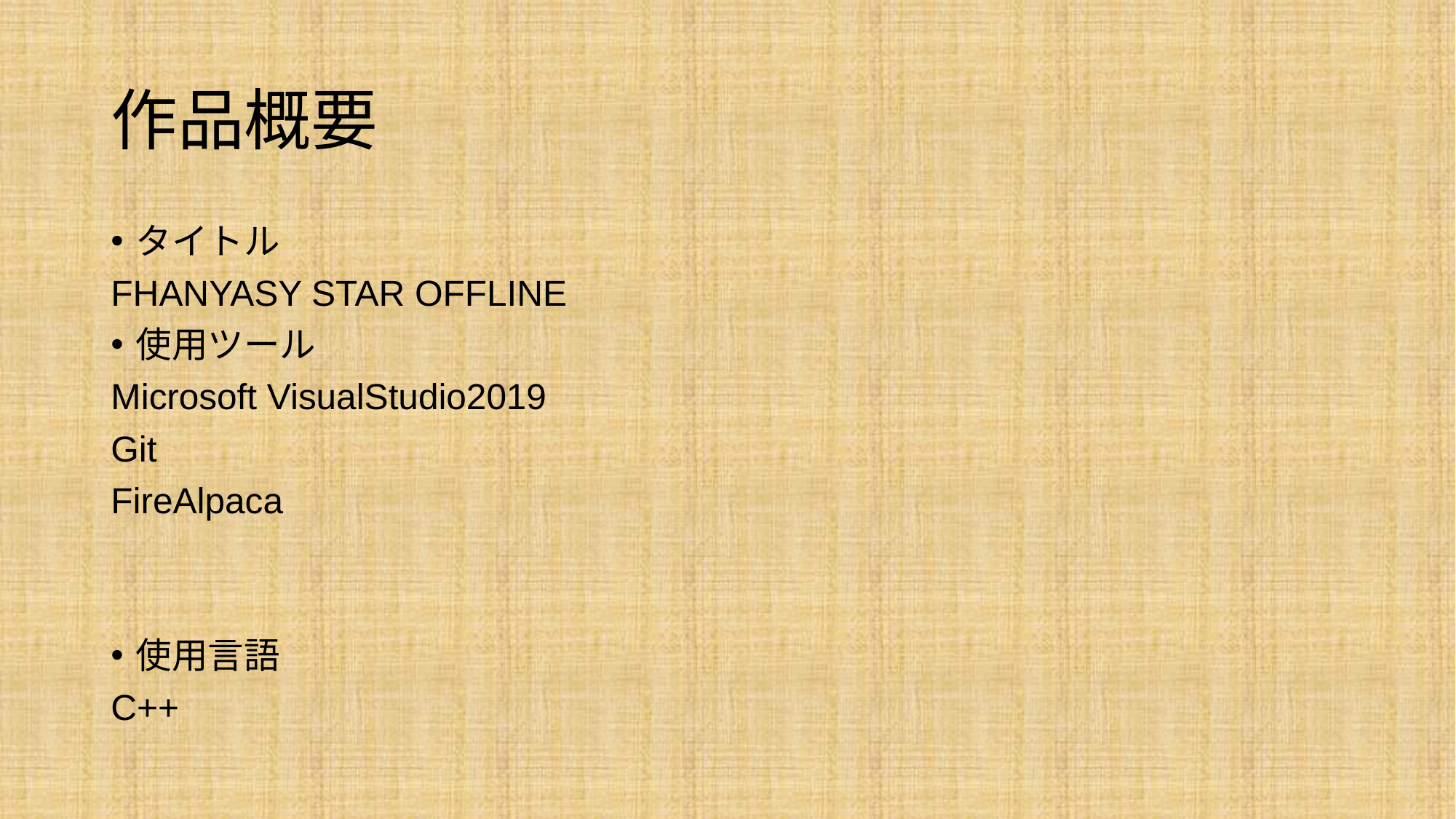

# 作品概要
タイトル
FHANYASY STAR OFFLINE
使用ツール
Microsoft VisualStudio2019
Git
FireAlpaca

使用言語
C++